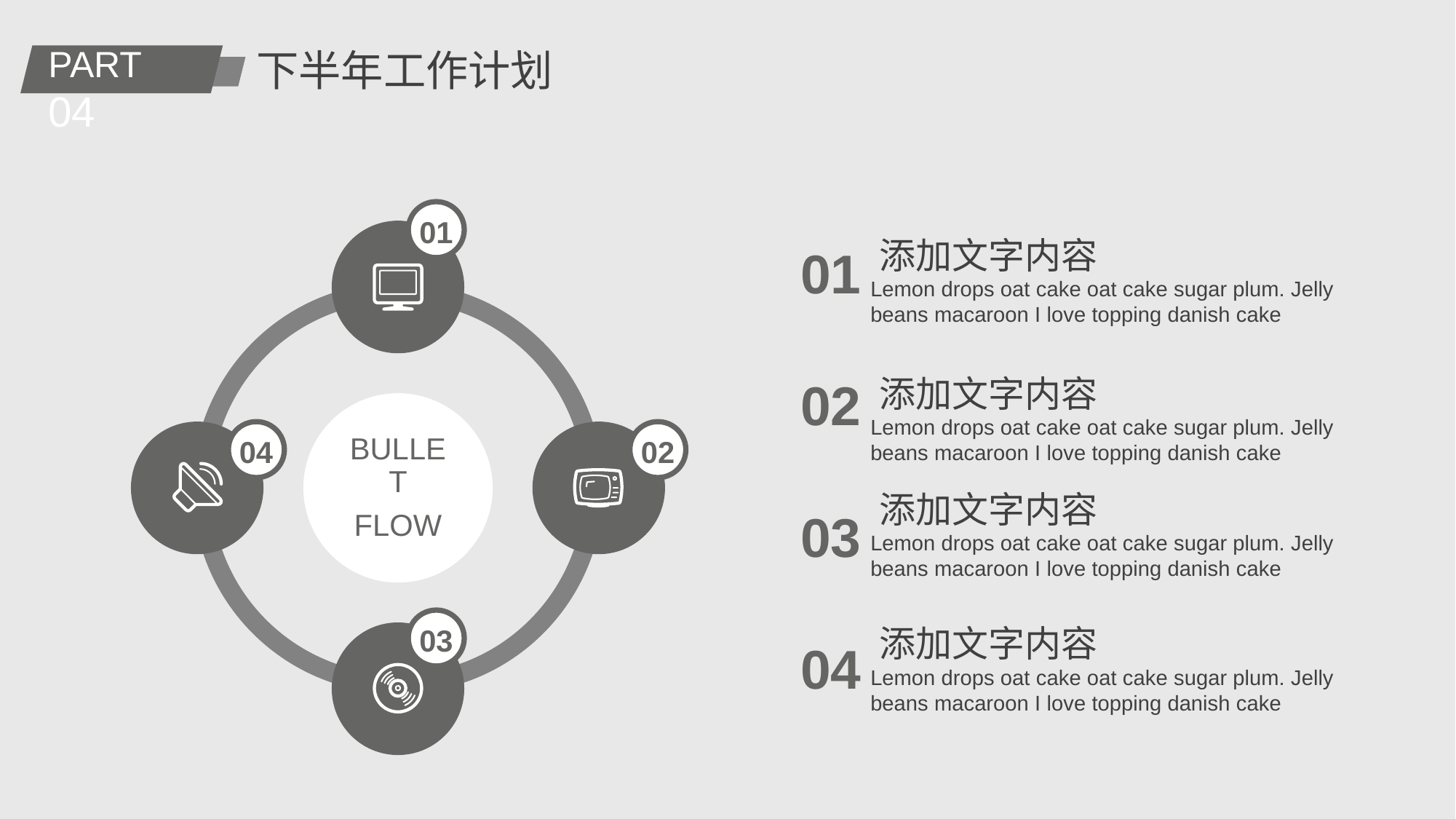

PART 04
下半年工作计划

01

BULLET
FLOW

 添加文字内容
Lemon drops oat cake oat cake sugar plum. Jelly beans macaroon I love topping danish cake
01

02
 添加文字内容
Lemon drops oat cake oat cake sugar plum. Jelly beans macaroon I love topping danish cake

04
02

 添加文字内容
Lemon drops oat cake oat cake sugar plum. Jelly beans macaroon I love topping danish cake
03

 添加文字内容
Lemon drops oat cake oat cake sugar plum. Jelly beans macaroon I love topping danish cake
03
04